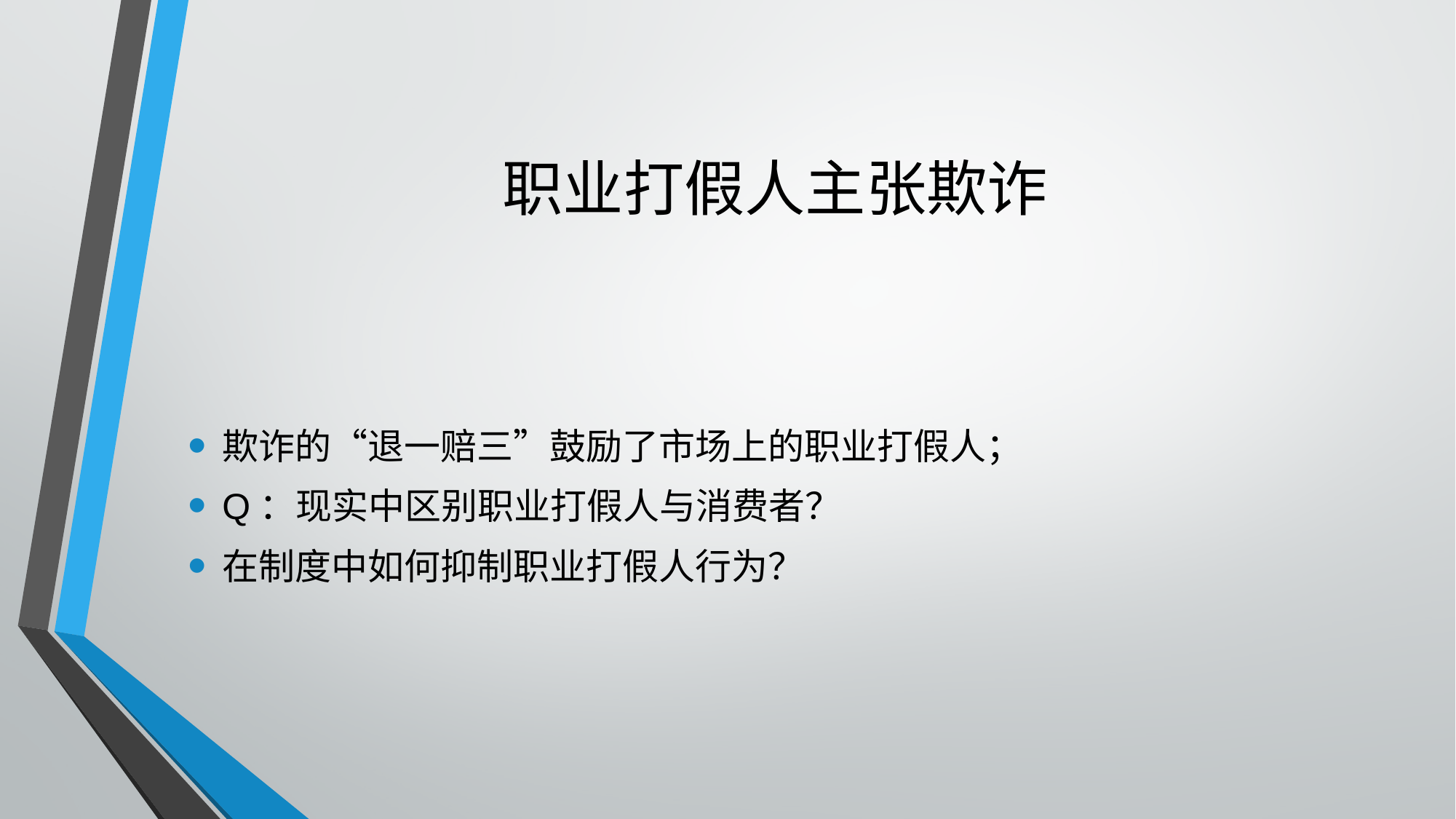

# 职业打假人主张欺诈
欺诈的“退一赔三”鼓励了市场上的职业打假人；
Q：现实中区别职业打假人与消费者？
在制度中如何抑制职业打假人行为？